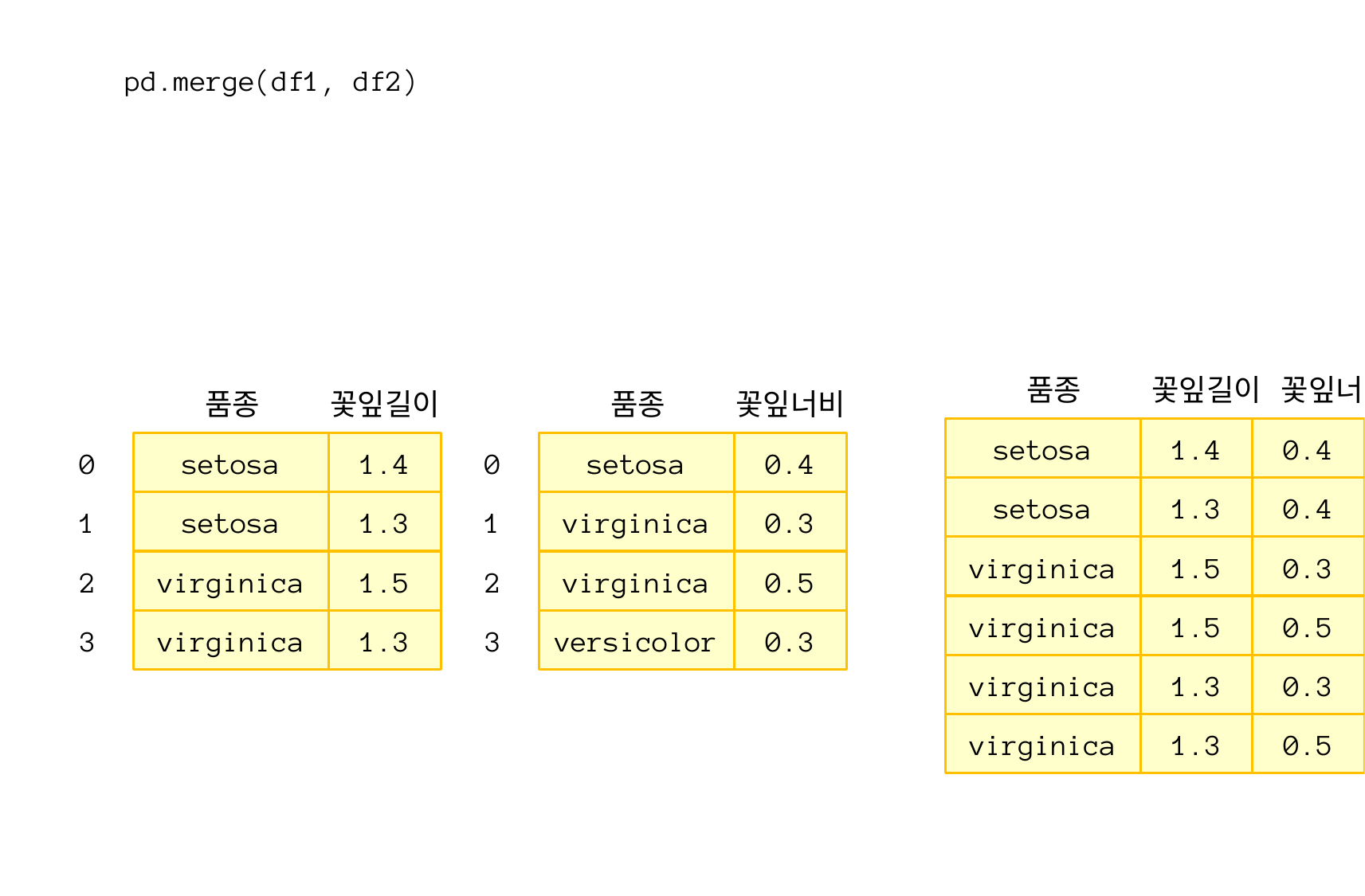

pd.merge(df1, df2)
품종
꽃잎너비
꽃잎길이
품종
품종

꽃잎길이

꽃잎너비
0.4
setosa
1.4
0
setosa
1.4
0
setosa
0.4
0.4
setosa
1.3
1
setosa
1.3
1
virginica
0.3
virginica
1.5
0.3
2
virginica
1.5
2
virginica
0.5
virginica
1.5
0.5
3
virginica
1.3
3
versicolor
0.3
virginica
1.3
0.3
virginica
1.3
0.5